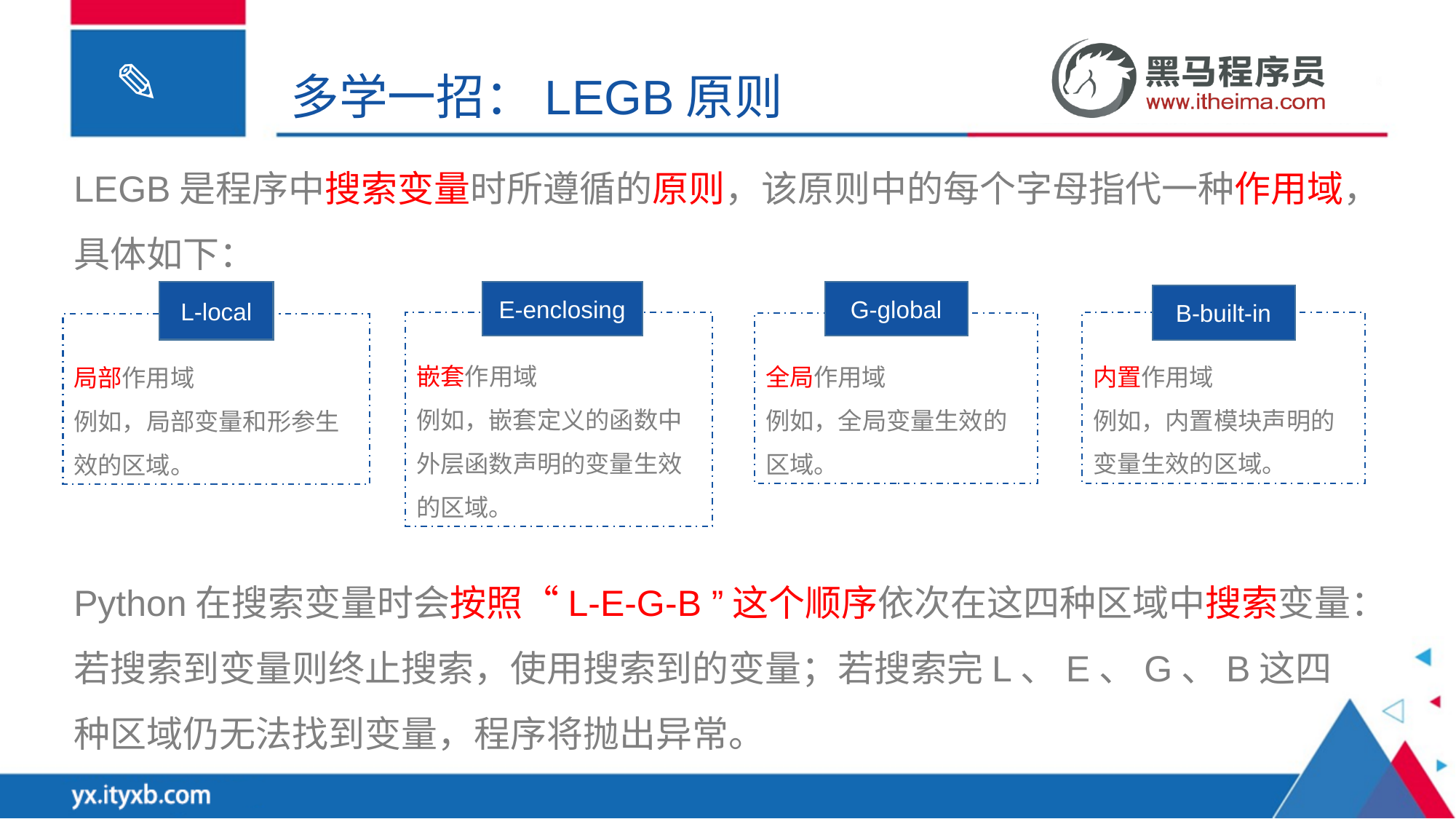

多学一招：LEGB原则
LEGB是程序中搜索变量时所遵循的原则，该原则中的每个字母指代一种作用域，具体如下：
L-local

局部作用域
例如，局部变量和形参生效的区域。
E-enclosing

嵌套作用域
例如，嵌套定义的函数中外层函数声明的变量生效的区域。
G-global

全局作用域
例如，全局变量生效的区域。
B-built-in

内置作用域
例如，内置模块声明的变量生效的区域。
Python在搜索变量时会按照“L-E-G-B ”这个顺序依次在这四种区域中搜索变量：若搜索到变量则终止搜索，使用搜索到的变量；若搜索完L、E、G、B这四种区域仍无法找到变量，程序将抛出异常。